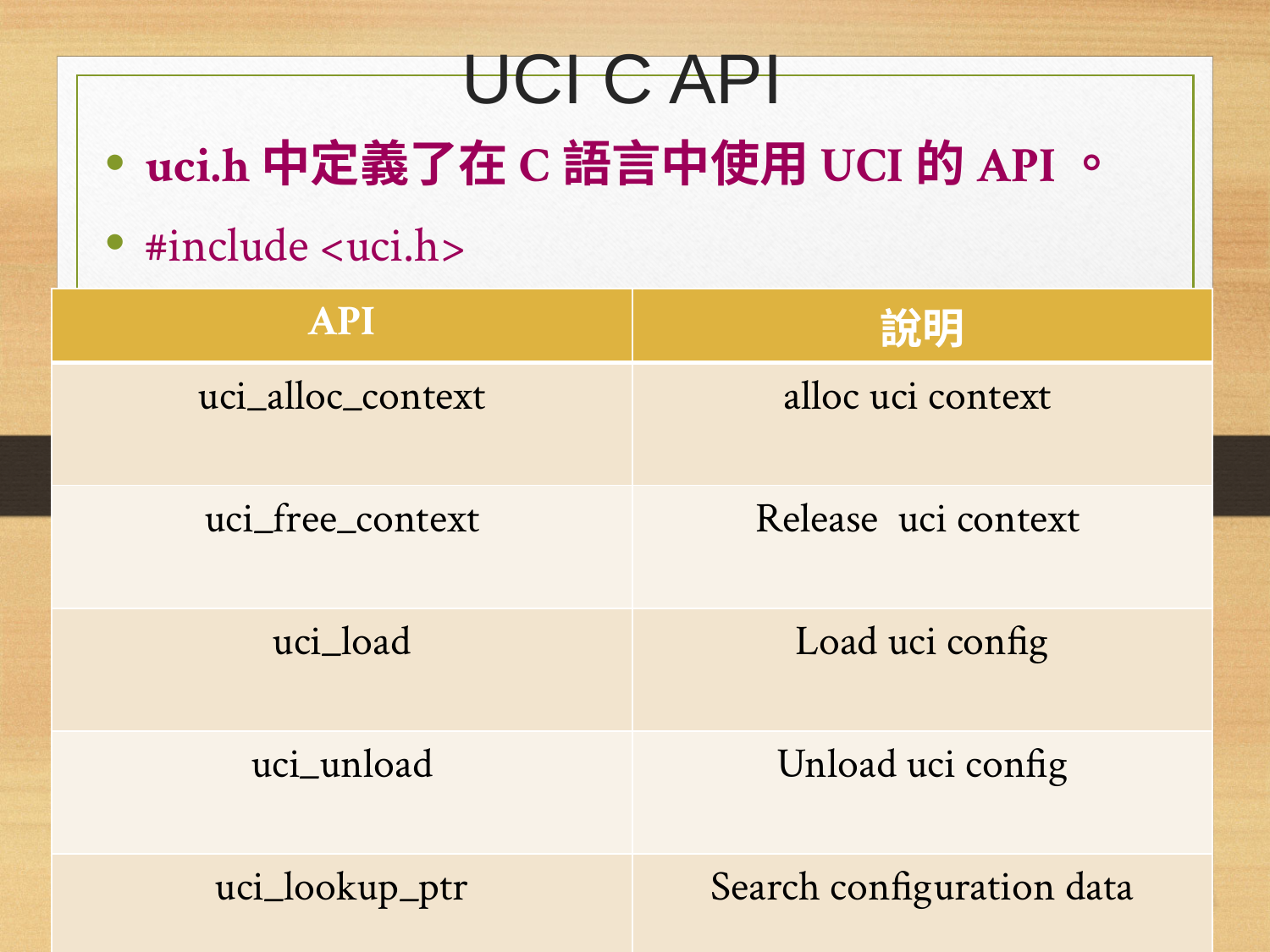

# UCI C API
uci.h中定義了在C語言中使用UCI的API。
#include <uci.h>
| API | 說明 |
| --- | --- |
| uci\_alloc\_context | alloc uci context |
| uci\_free\_context | Release uci context |
| uci\_load | Load uci config |
| uci\_unload | Unload uci config |
| uci\_lookup\_ptr | Search configuration data |